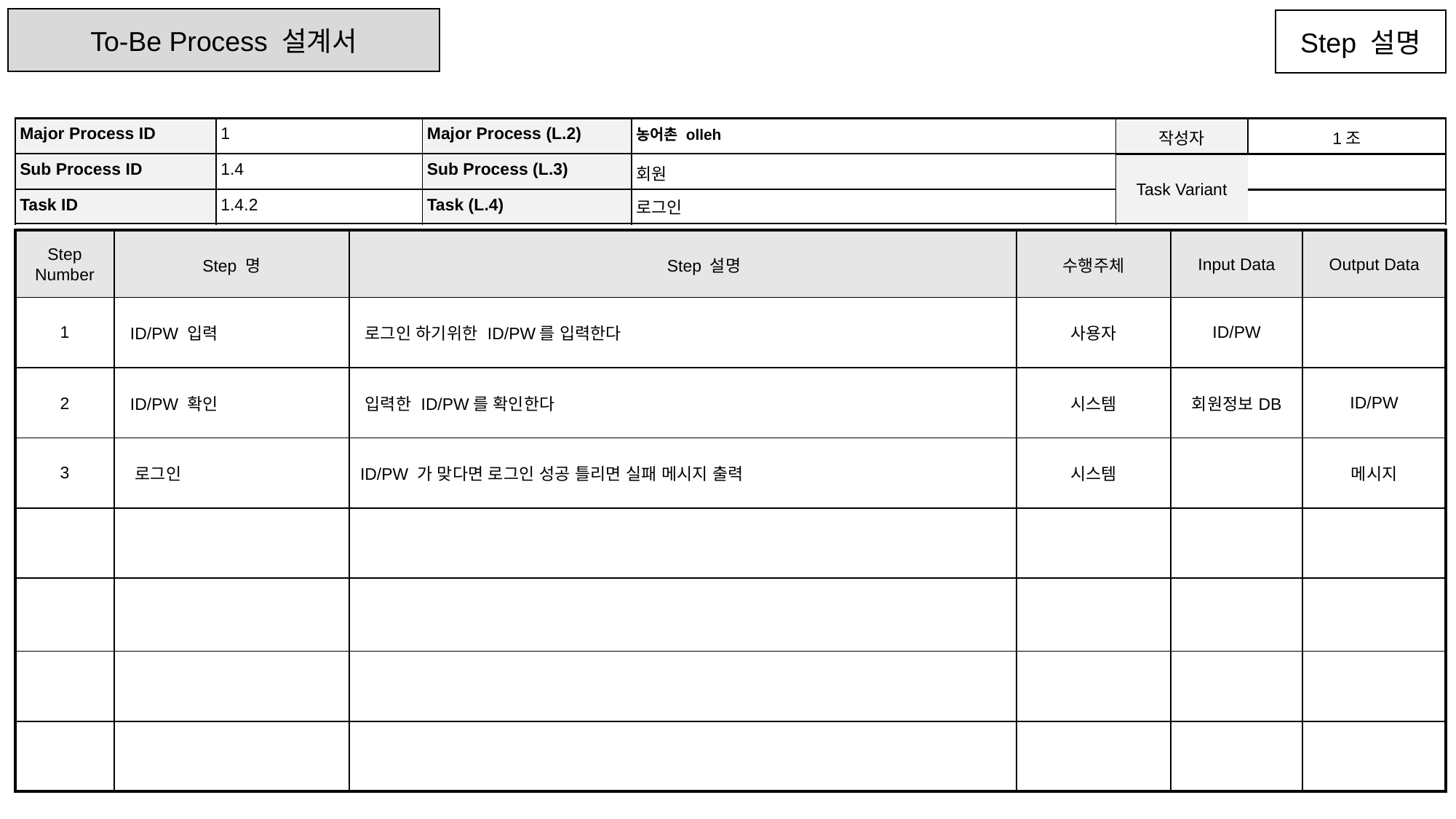

To-Be Process 설계서
Step 설명
| Major Process ID | 1 | Major Process (L.2) | 농어촌 olleh | 작성자 | 1조 |
| --- | --- | --- | --- | --- | --- |
| Sub Process ID | 1.4 | Sub Process (L.3) | 회원 | Task Variant |  |
| Task ID | 1.4.2 | Task (L.4) | 로그인 |  |  |
| Step Number | Step 명 | Step 설명 | 수행주체 | Input Data | Output Data |
| --- | --- | --- | --- | --- | --- |
| 1 | ID/PW 입력 | 로그인 하기위한 ID/PW를 입력한다 | 사용자 | ID/PW |  |
| 2 | ID/PW 확인 | 입력한 ID/PW를 확인한다 | 시스템 | 회원정보DB | ID/PW |
| 3 | 로그인 | ID/PW 가 맞다면 로그인 성공 틀리면 실패 메시지 출력 | 시스템 |  | 메시지 |
|  |  |  |  |  |  |
|  |  |  |  |  |  |
|  |  |  |  |  |  |
|  |  |  |  |  |  |